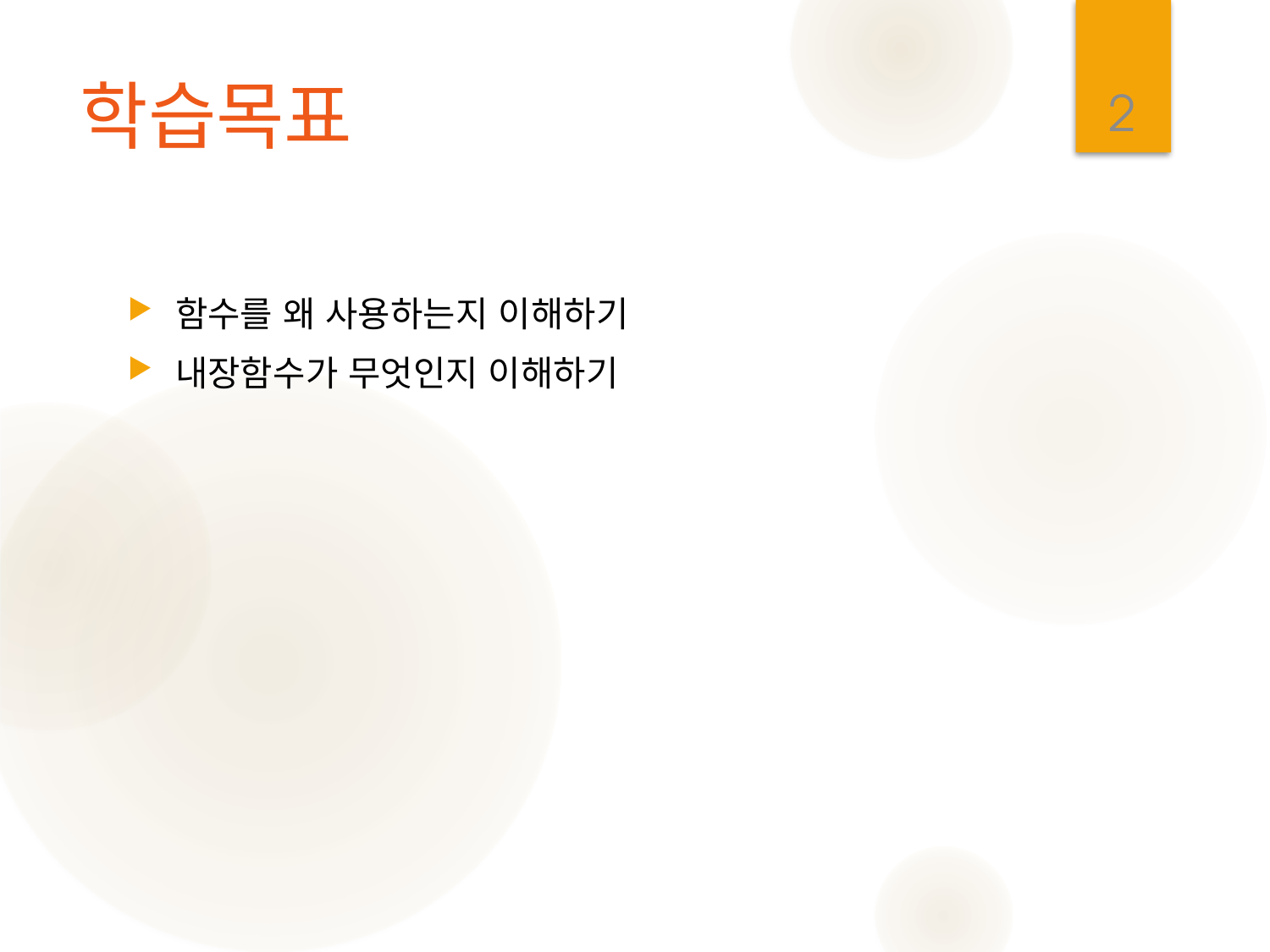

2
# 학습목표
함수를 왜 사용하는지 이해하기
내장함수가 무엇인지 이해하기